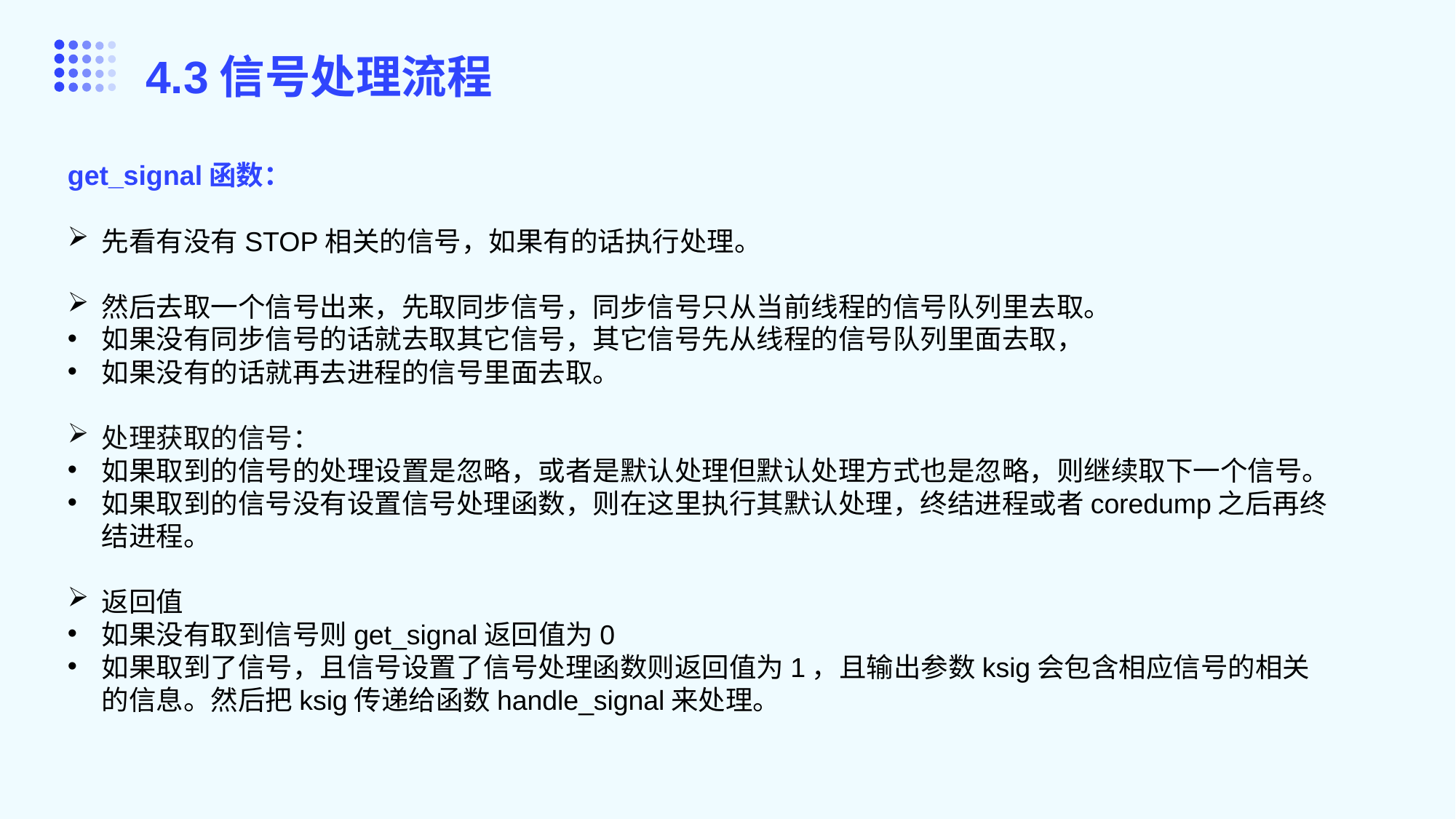

4.3信号处理流程

get_signal函数：

先看有没有STOP相关的信号，如果有的话执行处理。

然后去取一个信号出来，先取同步信号，同步信号只从当前线程的信号队列里去取。
如果没有同步信号的话就去取其它信号，其它信号先从线程的信号队列里面去取，
如果没有的话就再去进程的信号里面去取。

处理获取的信号：
如果取到的信号的处理设置是忽略，或者是默认处理但默认处理方式也是忽略，则继续取下一个信号。
如果取到的信号没有设置信号处理函数，则在这里执行其默认处理，终结进程或者coredump之后再终结进程。

返回值
如果没有取到信号则get_signal返回值为0
如果取到了信号，且信号设置了信号处理函数则返回值为1，且输出参数ksig会包含相应信号的相关的信息。然后把ksig传递给函数handle_signal来处理。